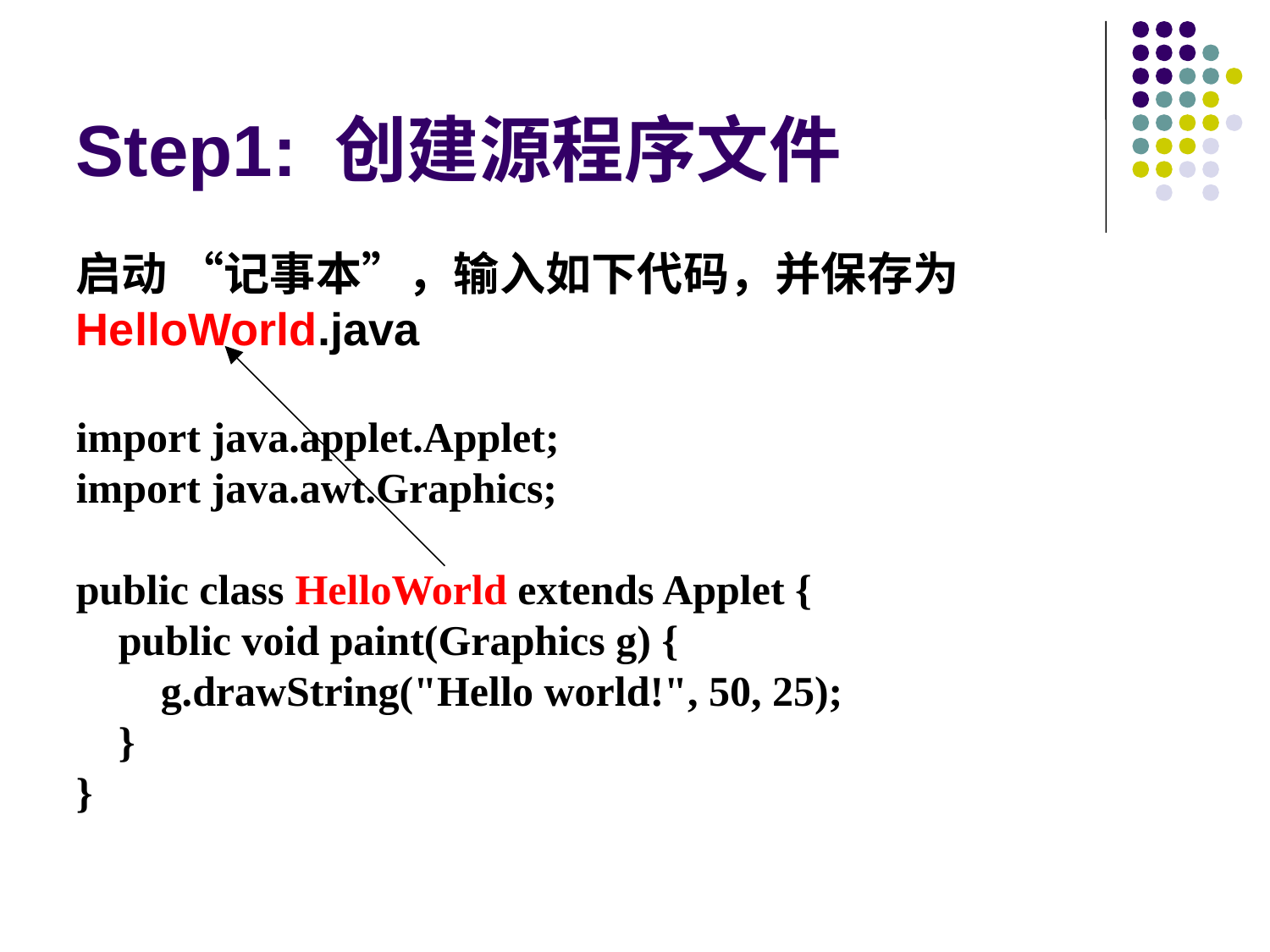

# Step1: 创建源程序文件
启动 “记事本”，输入如下代码，并保存为
HelloWorld.java

import java.applet.Applet;
import java.awt.Graphics;

public class HelloWorld extends Applet {
    public void paint(Graphics g) {
        g.drawString("Hello world!", 50, 25);
    }
}